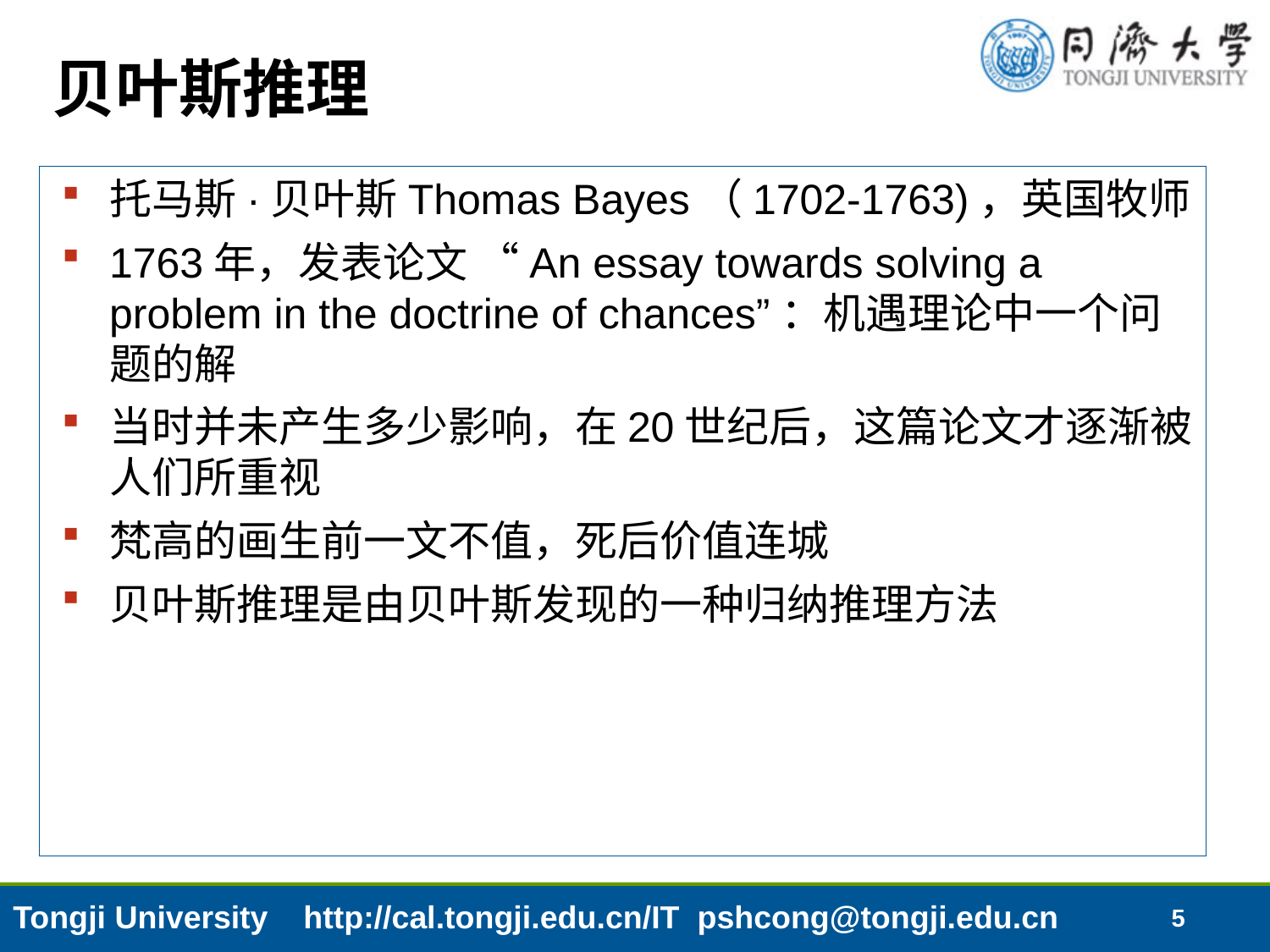

# 贝叶斯推理
托马斯·贝叶斯Thomas Bayes（1702-1763)，英国牧师
1763年，发表论文 “An essay towards solving a problem in the doctrine of chances”：机遇理论中一个问题的解
当时并未产生多少影响，在20世纪后，这篇论文才逐渐被人们所重视
梵高的画生前一文不值，死后价值连城
贝叶斯推理是由贝叶斯发现的一种归纳推理方法